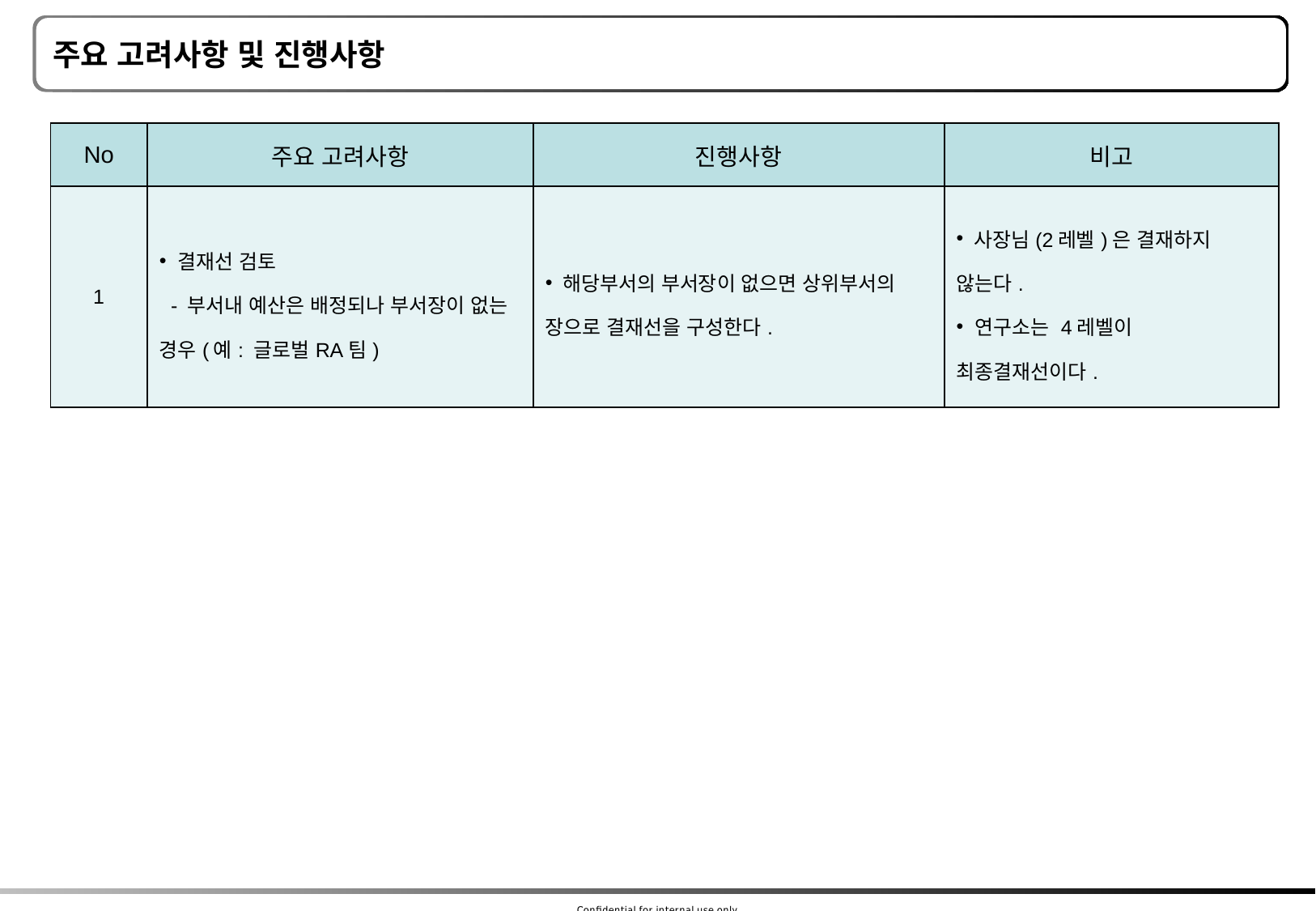

주요 고려사항 및 진행사항
| No | 주요 고려사항 | 진행사항 | 비고 |
| --- | --- | --- | --- |
| 1 | 결재선 검토 - 부서내 예산은 배정되나 부서장이 없는 경우(예: 글로벌RA팀) | 해당부서의 부서장이 없으면 상위부서의 장으로 결재선을 구성한다. | 사장님(2레벨)은 결재하지 않는다. 연구소는 4레벨이 최종결재선이다. |